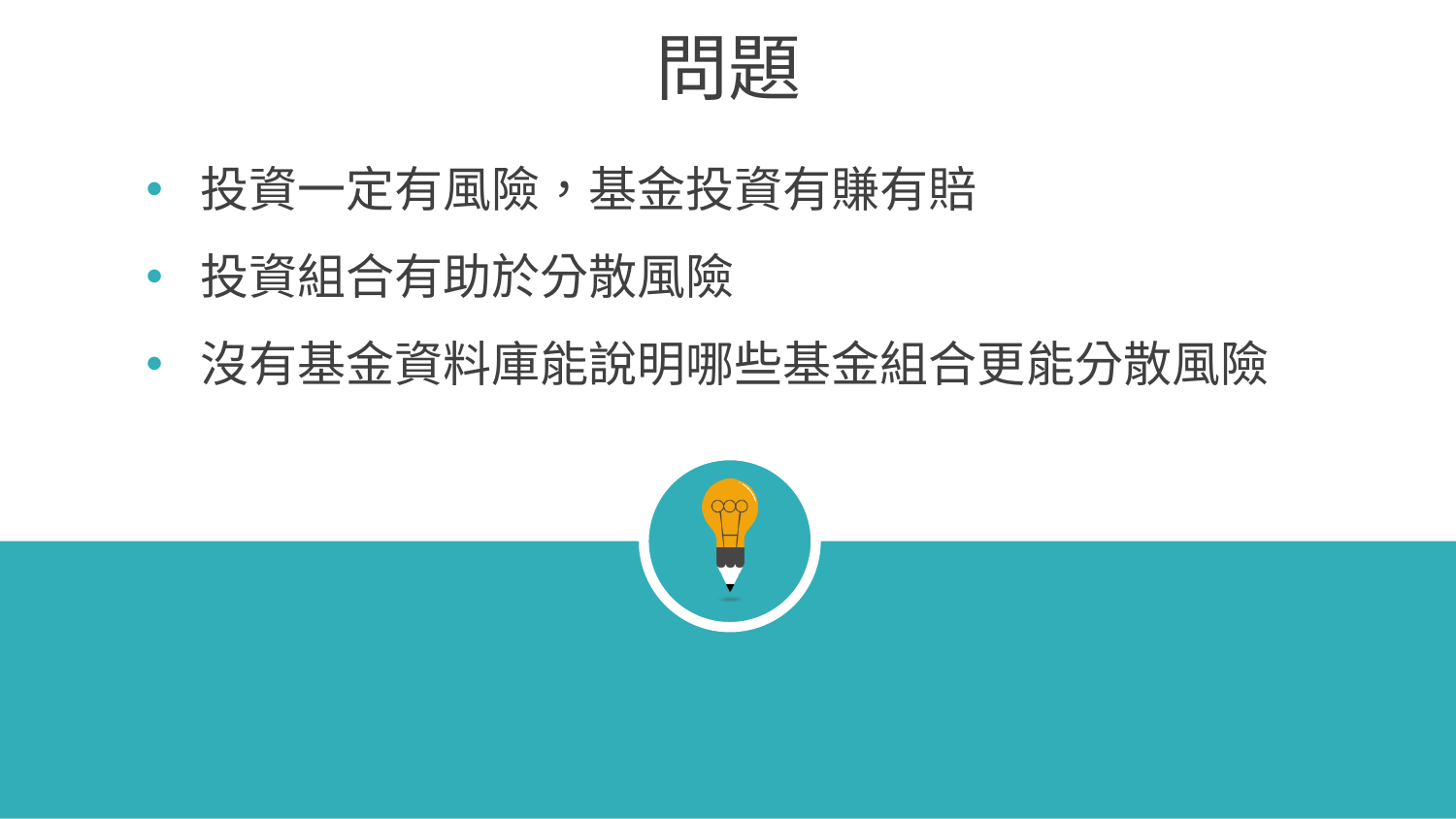

問題
投資一定有風險，基金投資有賺有賠
投資組合有助於分散風險
沒有基金資料庫能說明哪些基金組合更能分散風險